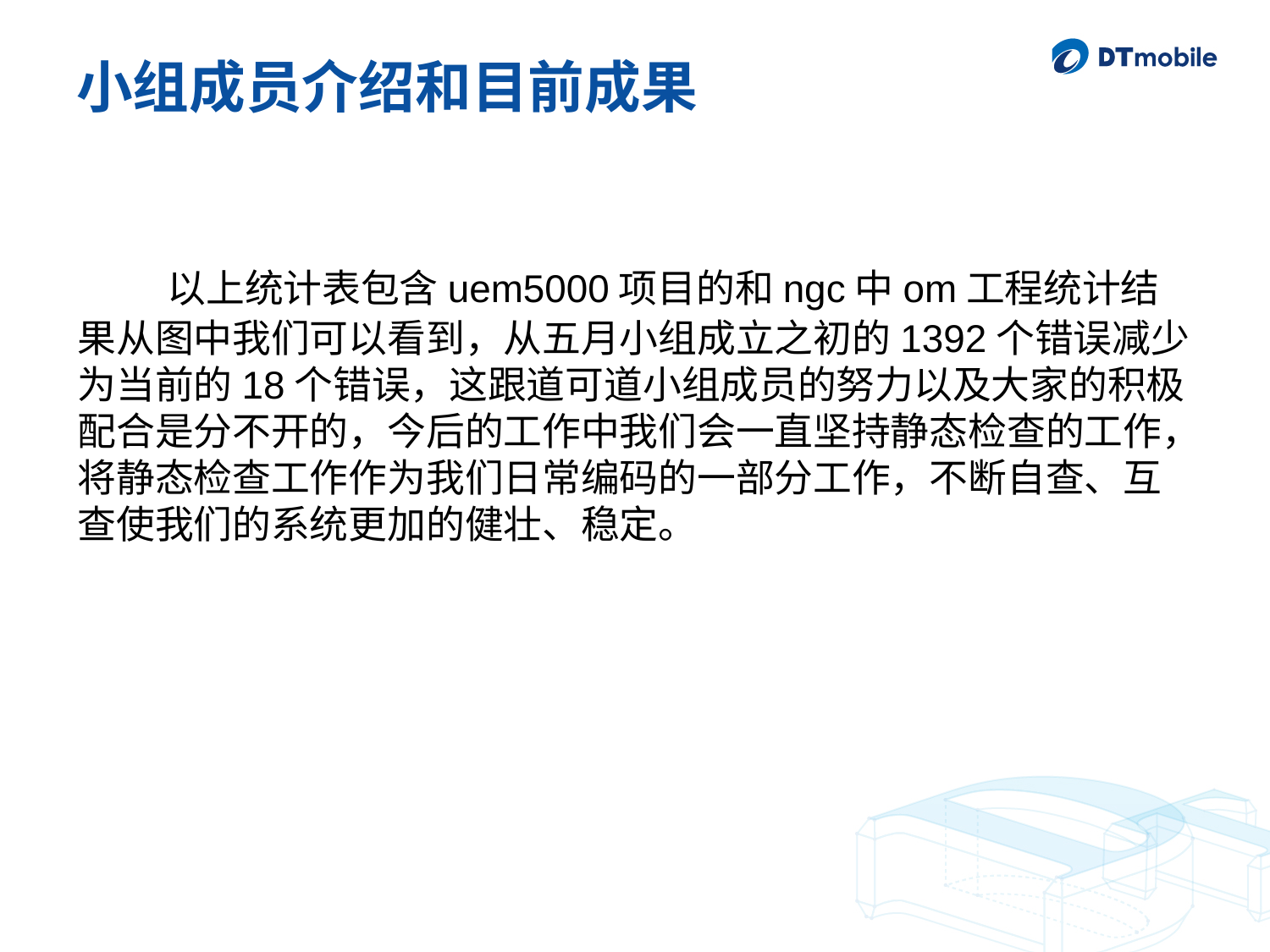

# 小组成员介绍和目前成果
      以上统计表包含uem5000项目的和ngc中om工程统计结果从图中我们可以看到，从五月小组成立之初的1392个错误减少为当前的18个错误，这跟道可道小组成员的努力以及大家的积极配合是分不开的，今后的工作中我们会一直坚持静态检查的工作，将静态检查工作作为我们日常编码的一部分工作，不断自查、互查使我们的系统更加的健壮、稳定。